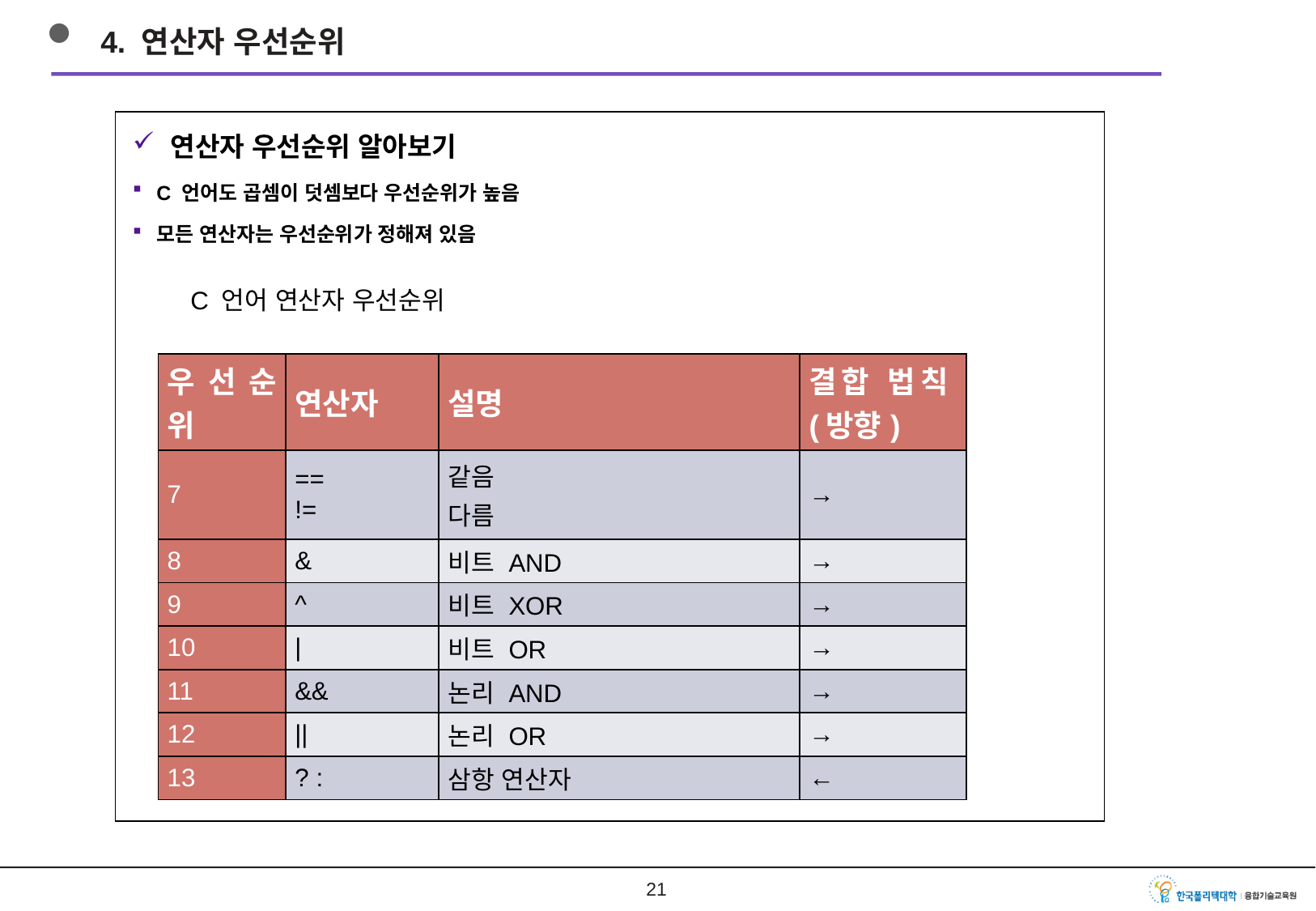

4. 연산자 우선순위
연산자 우선순위 알아보기
C 언어도 곱셈이 덧셈보다 우선순위가 높음
모든 연산자는 우선순위가 정해져 있음
C 언어 연산자 우선순위
| 우선순위 | 연산자 | 설명 | 결합 법칙(방향) |
| --- | --- | --- | --- |
| 7 | == != | 같음 다름 | → |
| 8 | & | 비트 AND | → |
| 9 | ^ | 비트 XOR | → |
| 10 | | | 비트 OR | → |
| 11 | && | 논리 AND | → |
| 12 | || | 논리 OR | → |
| 13 | ? : | 삼항 연산자 | ← |
21